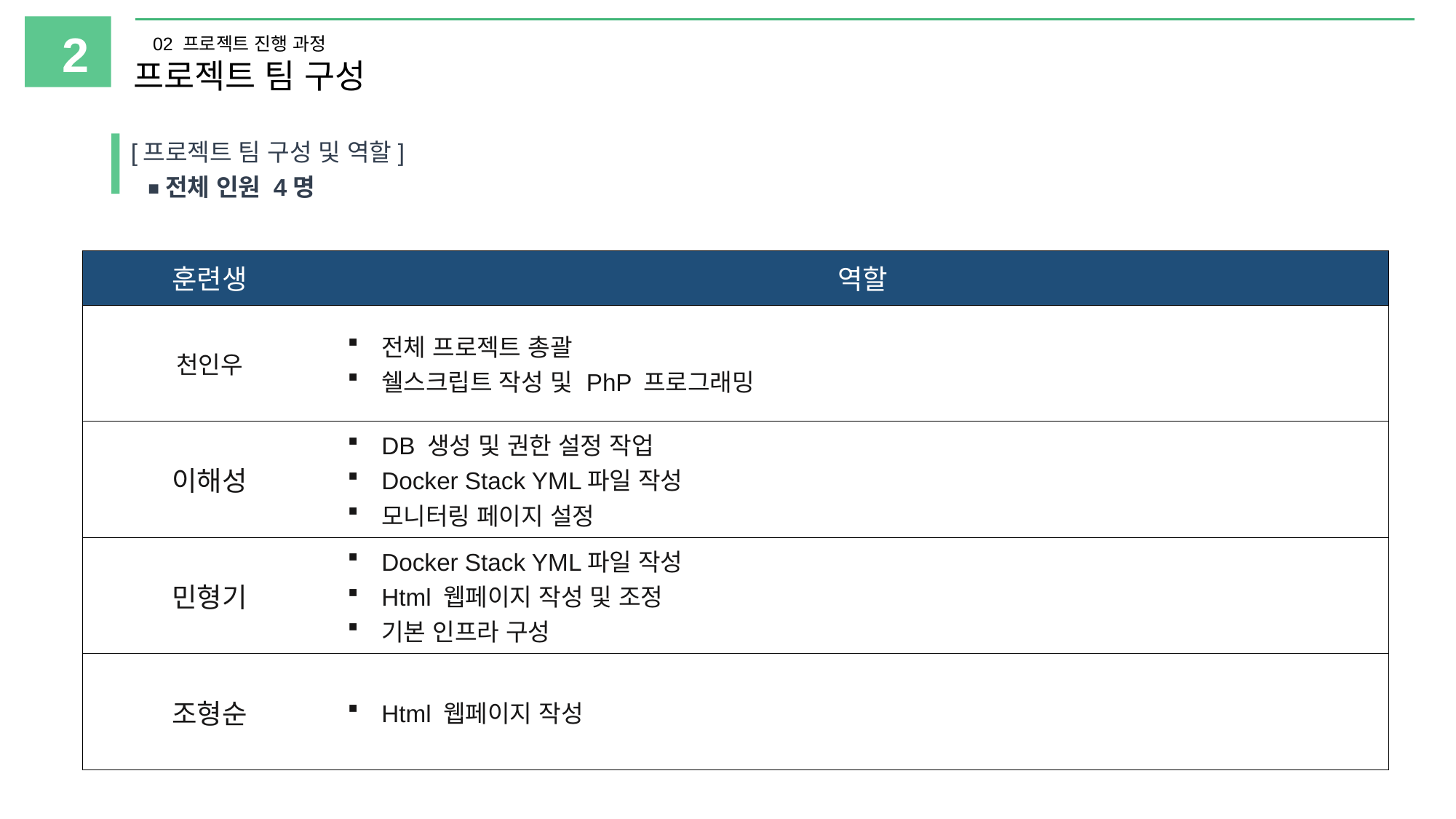

2
02 프로젝트 진행 과정
프로젝트 팀 구성
[프로젝트 팀 구성 및 역할]

◾전체 인원 4명
| 훈련생 | 역할 |
| --- | --- |
| 천인우 | 전체 프로젝트 총괄 쉘스크립트 작성 및 PhP 프로그래밍 |
| 이해성 | DB 생성 및 권한 설정 작업 Docker Stack YML파일 작성 모니터링 페이지 설정 |
| 민형기 | Docker Stack YML파일 작성 Html 웹페이지 작성 및 조정 기본 인프라 구성 |
| 조형순 | Html 웹페이지 작성 |